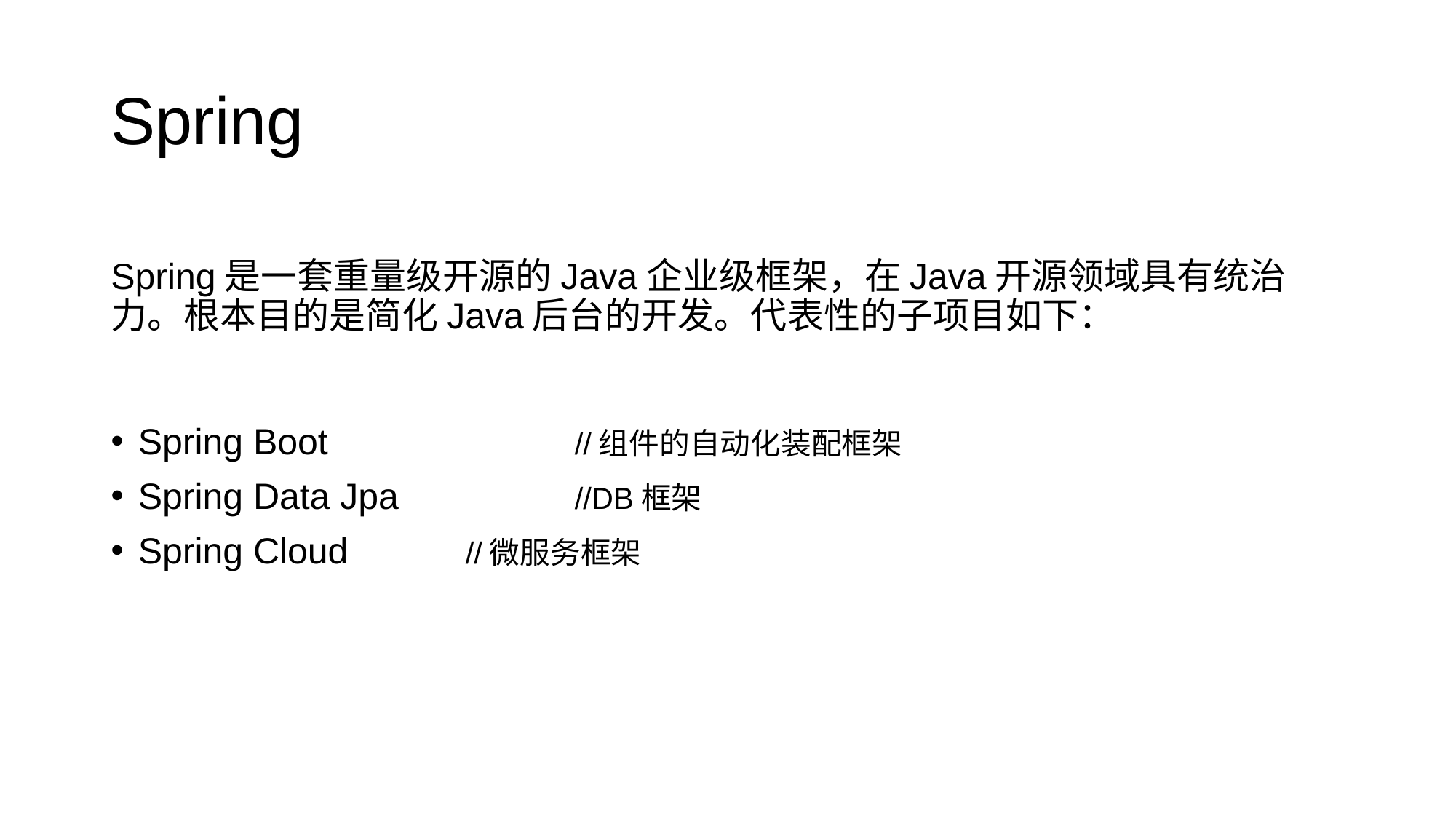

# Spring
Spring是一套重量级开源的Java企业级框架，在Java开源领域具有统治力。根本目的是简化Java后台的开发。代表性的子项目如下：
Spring Boot			//组件的自动化装配框架
Spring Data Jpa		//DB框架
Spring Cloud		//微服务框架